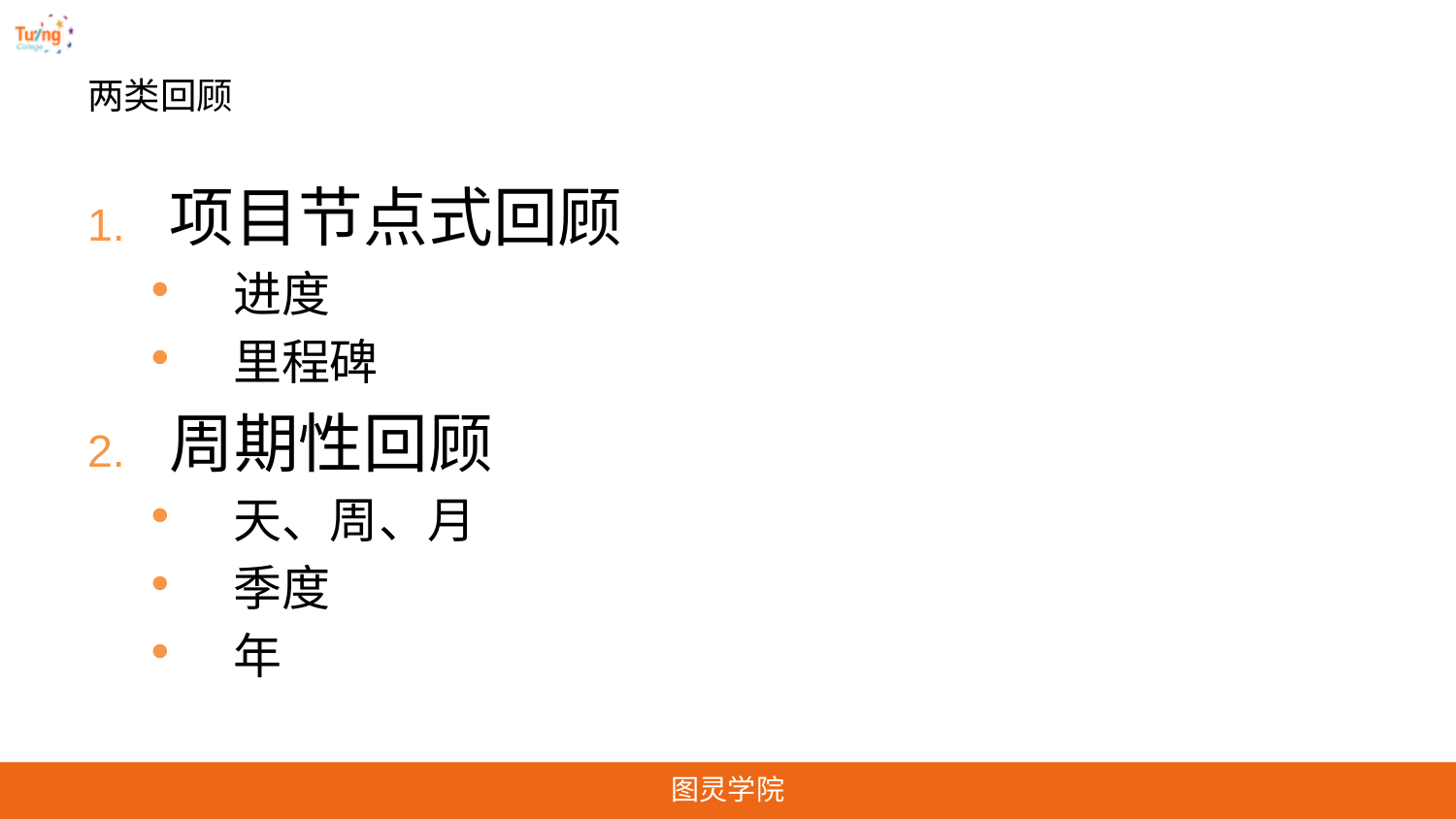

# 两类回顾
项目节点式回顾
进度
里程碑
周期性回顾
天、周、月
季度
年
图灵学院